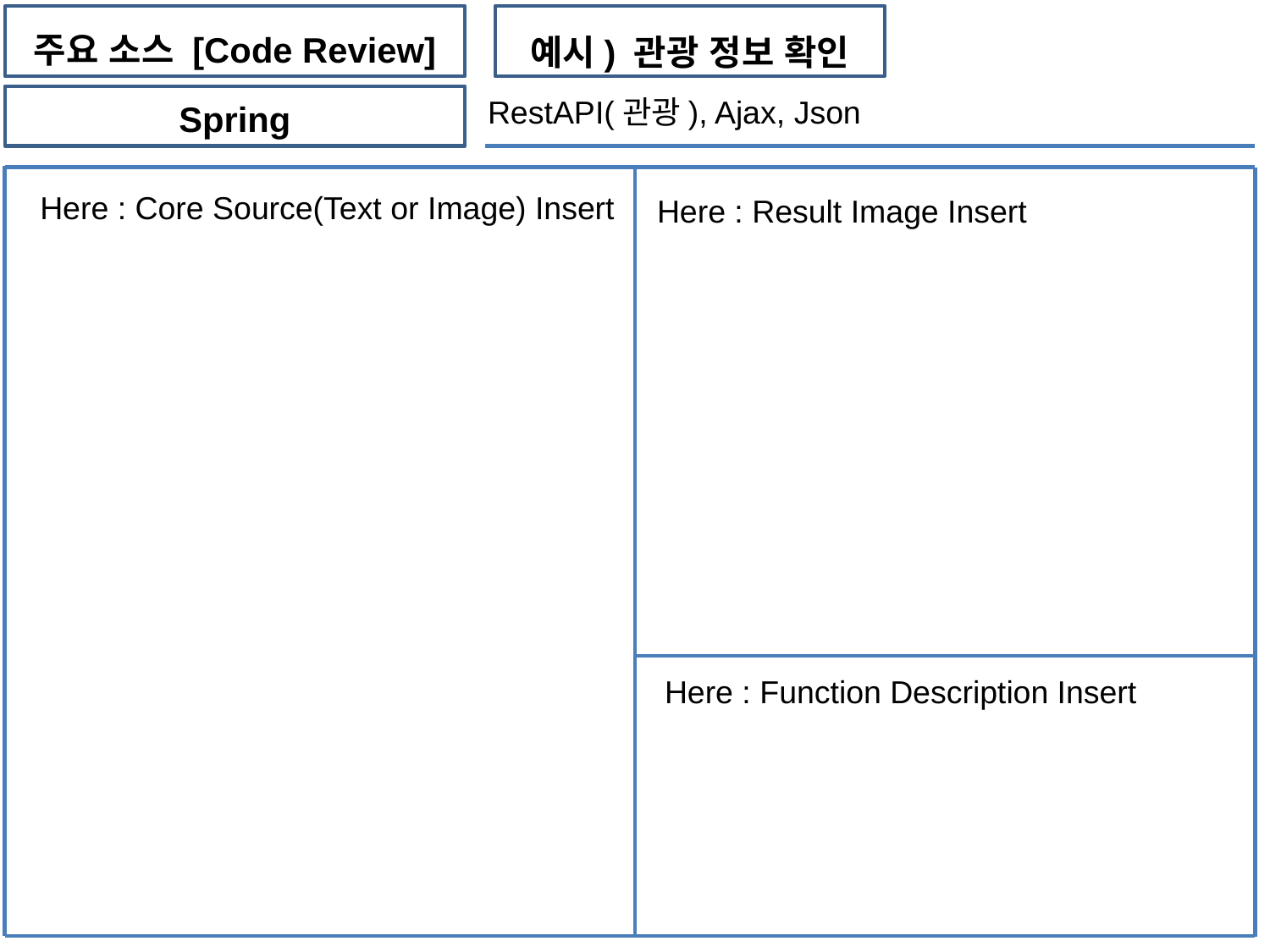

주요 소스 [Code Review]
예시) 관광 정보 확인
Spring
RestAPI(관광), Ajax, Json
Here : Core Source(Text or Image) Insert
Here : Result Image Insert
Here : Function Description Insert